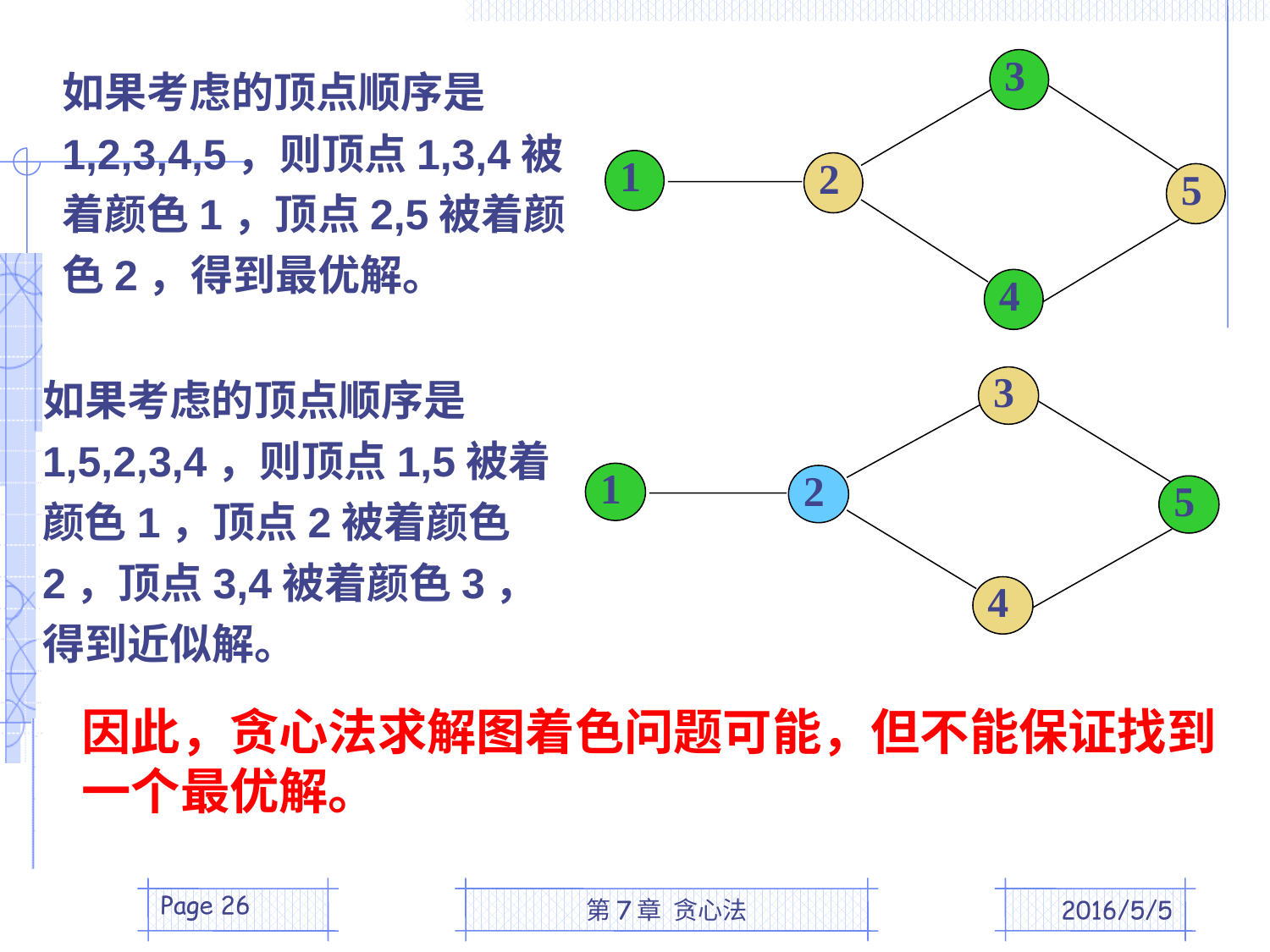

如果考虑的顶点顺序是1,2,3,4,5，则顶点1,3,4被着颜色1，顶点2,5被着颜色2，得到最优解。
3

1
2
5

4
如果考虑的顶点顺序是1,5,2,3,4，则顶点1,5被着颜色1，顶点2被着颜色2，顶点3,4被着颜色3，得到近似解。
3

1
2
5

4
因此，贪心法求解图着色问题可能，但不能保证找到一个最优解。
Page 26
第7章  贪心法
2016/5/5